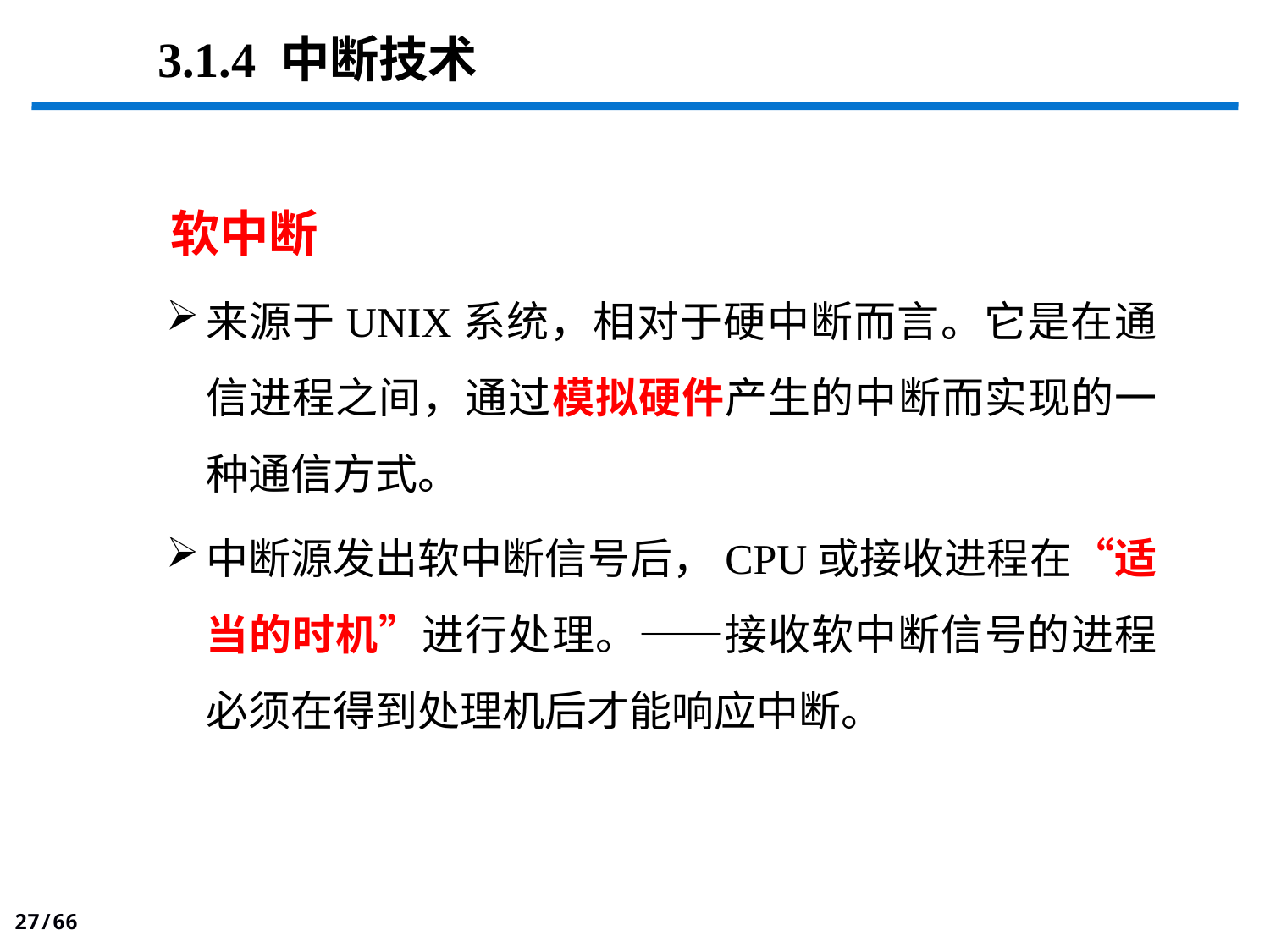

3.1.4 中断技术
     软中断
来源于UNIX系统，相对于硬中断而言。它是在通信进程之间，通过模拟硬件产生的中断而实现的一种通信方式。
中断源发出软中断信号后，CPU或接收进程在“适当的时机”进行处理。——接收软中断信号的进程必须在得到处理机后才能响应中断。